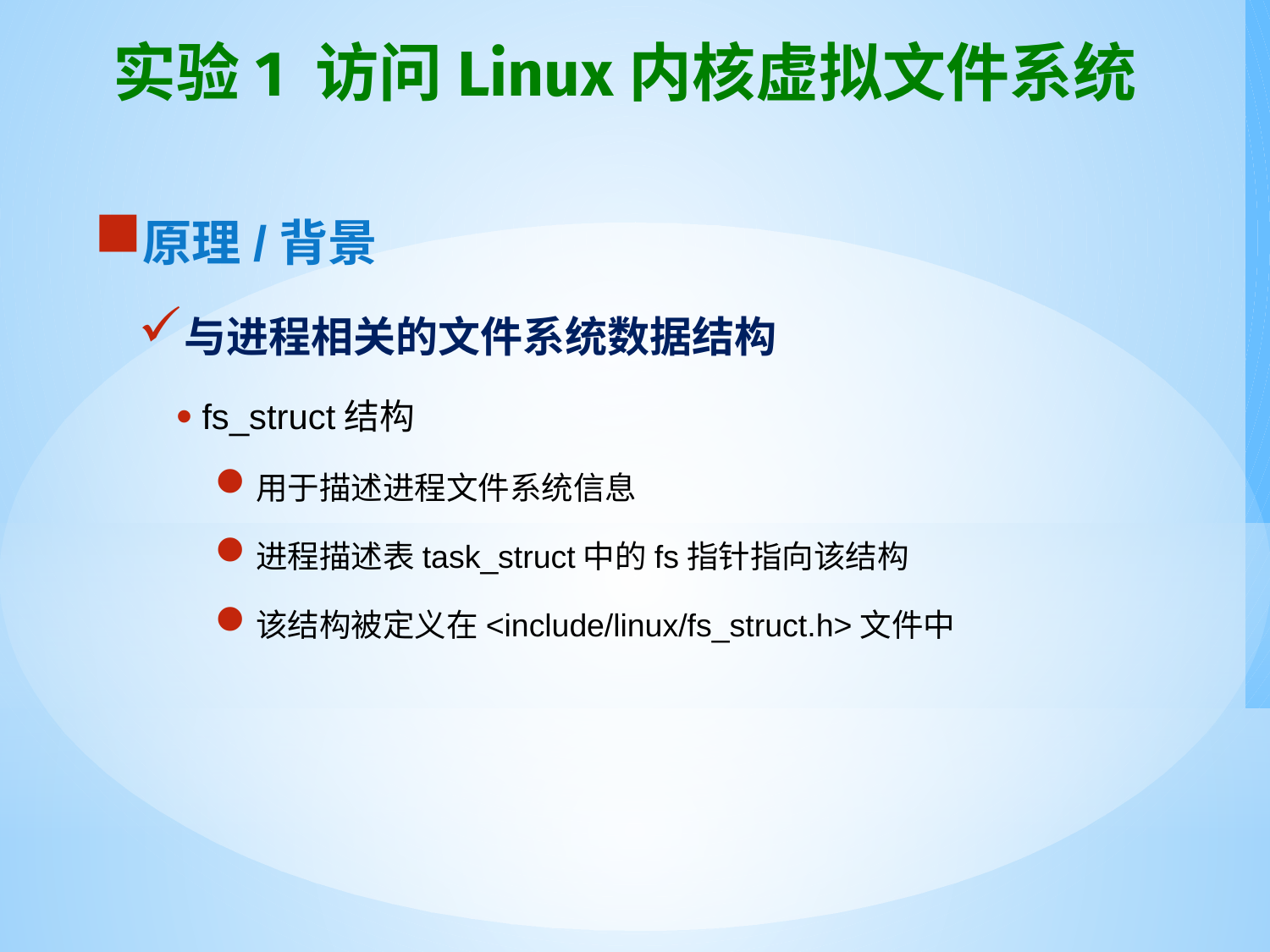

# 实验1 访问Linux内核虚拟文件系统
原理/背景
与进程相关的文件系统数据结构
fs_struct结构
用于描述进程文件系统信息
进程描述表task_struct中的fs指针指向该结构
该结构被定义在<include/linux/fs_struct.h>文件中